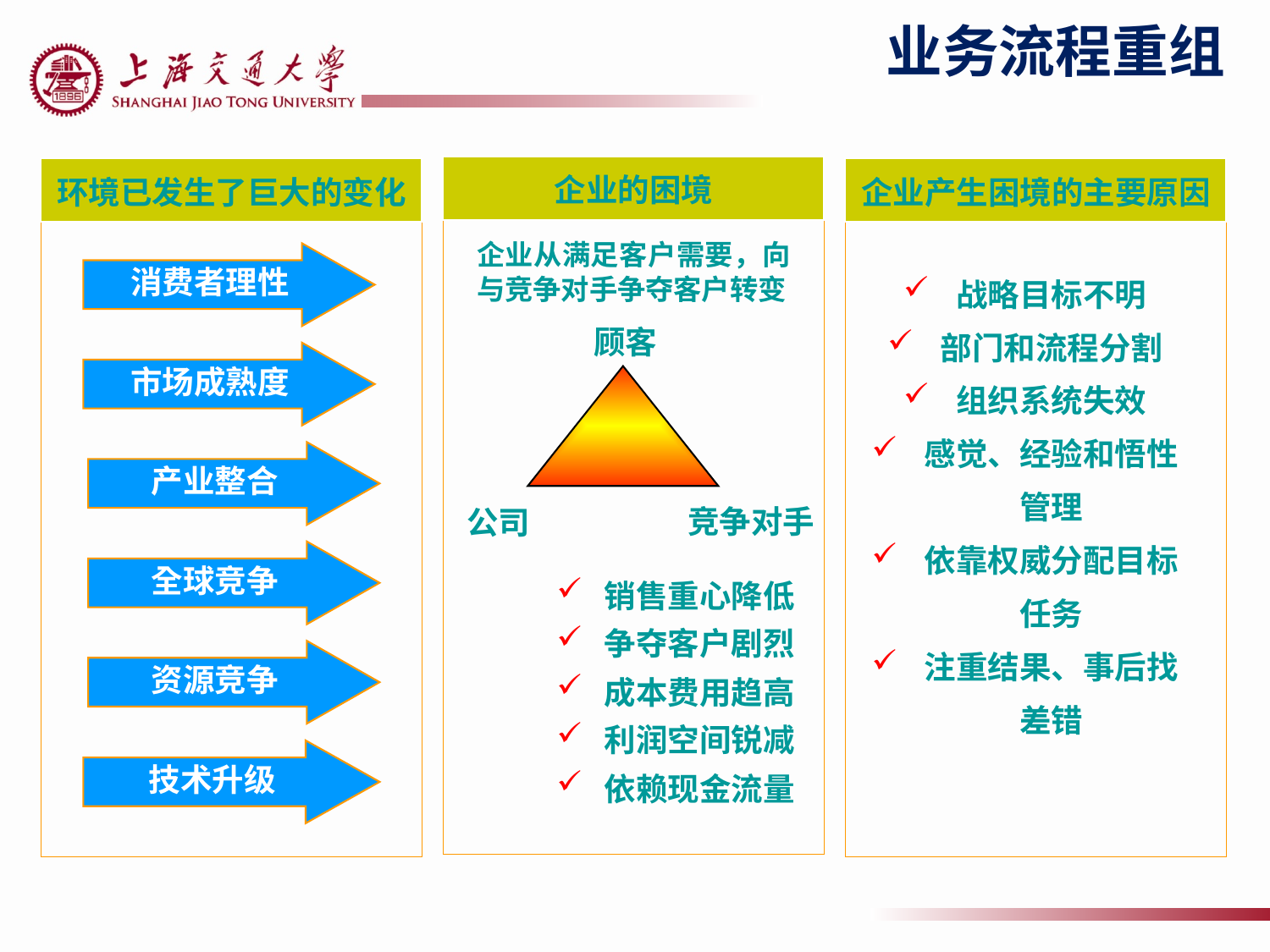

# 业务流程重组
企业的困境
环境已发生了巨大的变化
企业产生困境的主要原因

企业从满足客户需要，向与竞争对手争夺客户转变

消费者理性
战略目标不明
部门和流程分割
组织系统失效
感觉、经验和悟性管理
依靠权威分配目标任务
注重结果、事后找差错
顾客
市场成熟度

产业整合
竞争对手
公司
全球竞争
销售重心降低
争夺客户剧烈
成本费用趋高
利润空间锐减
依赖现金流量
资源竞争
技术升级
95